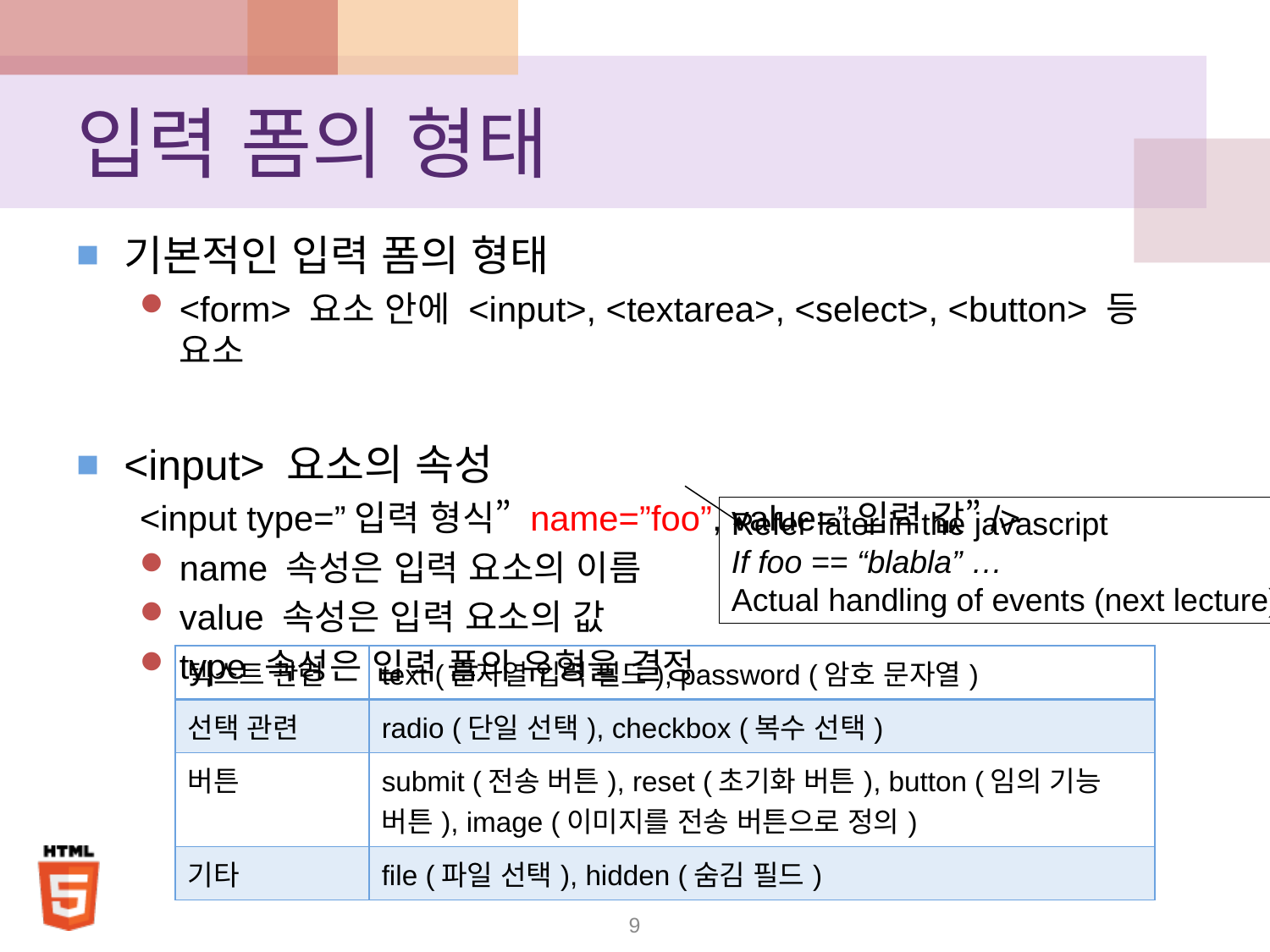

# 입력 폼의 형태
기본적인 입력 폼의 형태
<form> 요소 안에 <input>, <textarea>, <select>, <button> 등 요소

<input> 요소의 속성
<input type=”입력 형식” name=”foo”, value=”입력 값”/>
name 속성은 입력 요소의 이름
value 속성은 입력 요소의 값
type 속성은 입력 폼의 유형을 결정

Refer later in the javascript
If foo == “blabla” …
Actual handling of events (next lecture)
| 텍스트 관련 | text (문자열 입력 필드), password (암호 문자열) |
| --- | --- |
| 선택 관련 | radio (단일 선택), checkbox (복수 선택) |
| 버튼 | submit (전송 버튼), reset (초기화 버튼), button (임의 기능 버튼), image (이미지를 전송 버튼으로 정의) |
| 기타 | file (파일 선택), hidden (숨김 필드) |
9